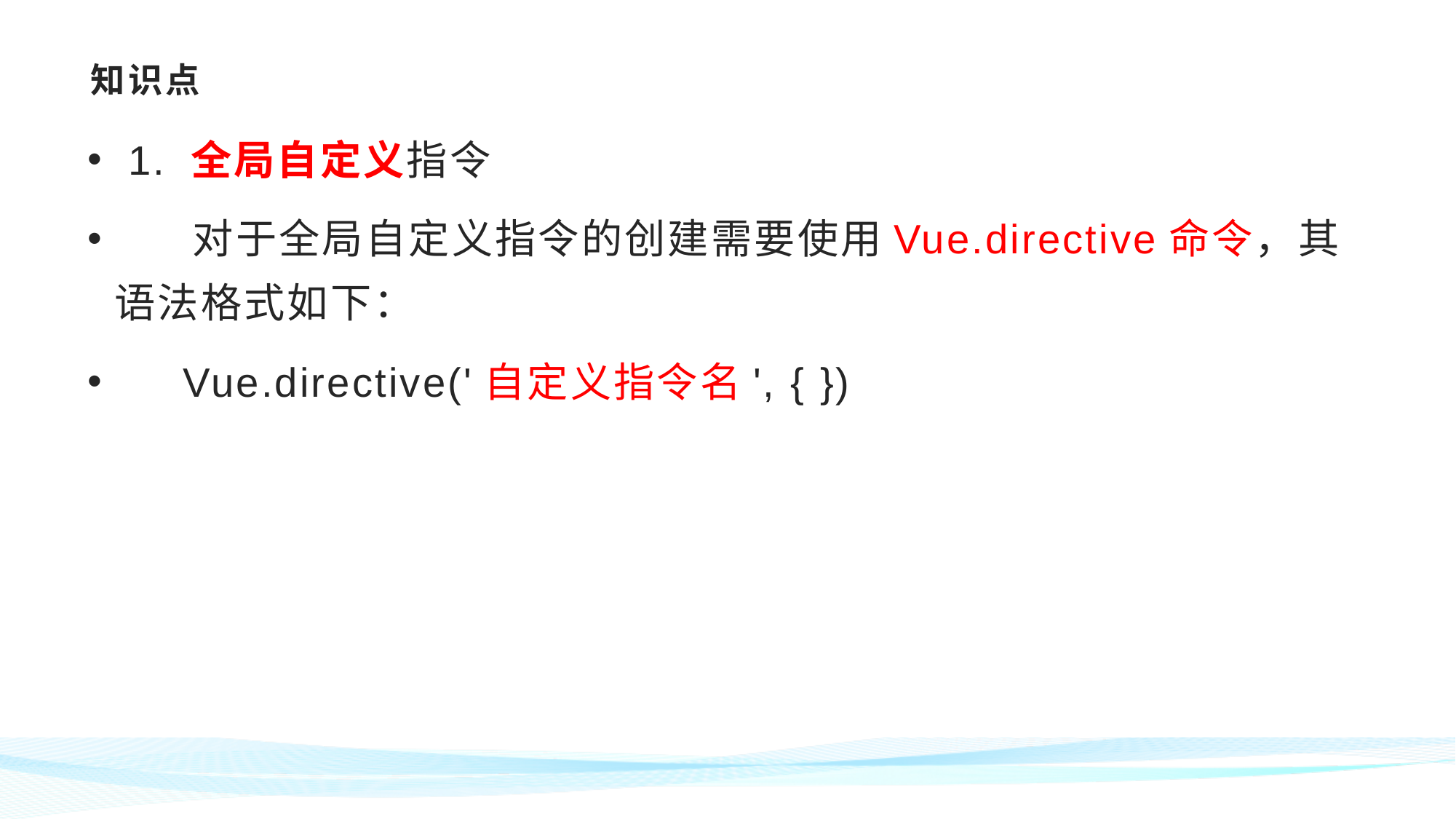

# 知识点
 1. 全局自定义指令
      对于全局自定义指令的创建需要使用Vue.directive命令，其语法格式如下：
     Vue.directive('自定义指令名', { })